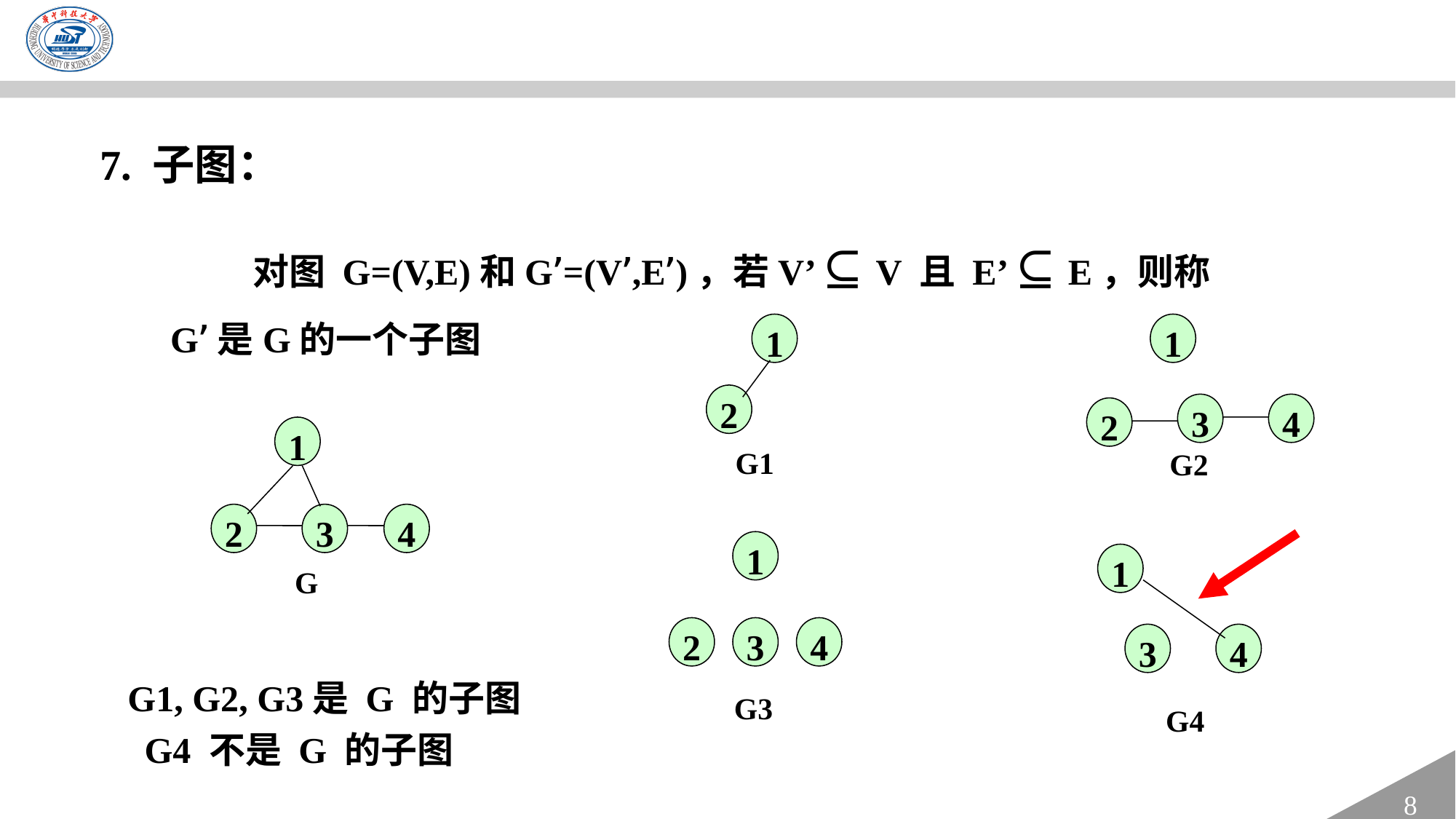

7. 子图：
         对图 G=(V,E)和G’=(V’,E’)，若V’ ⊆ V 且 E’ ⊆ E，则称G’是G的一个子图
1
1

2
3
4
2

1

2
3
4

G

G1
G2
1
1

2
3
4
3
4
G1, G2, G3是 G 的子图  G4 不是 G 的子图
G3
G4